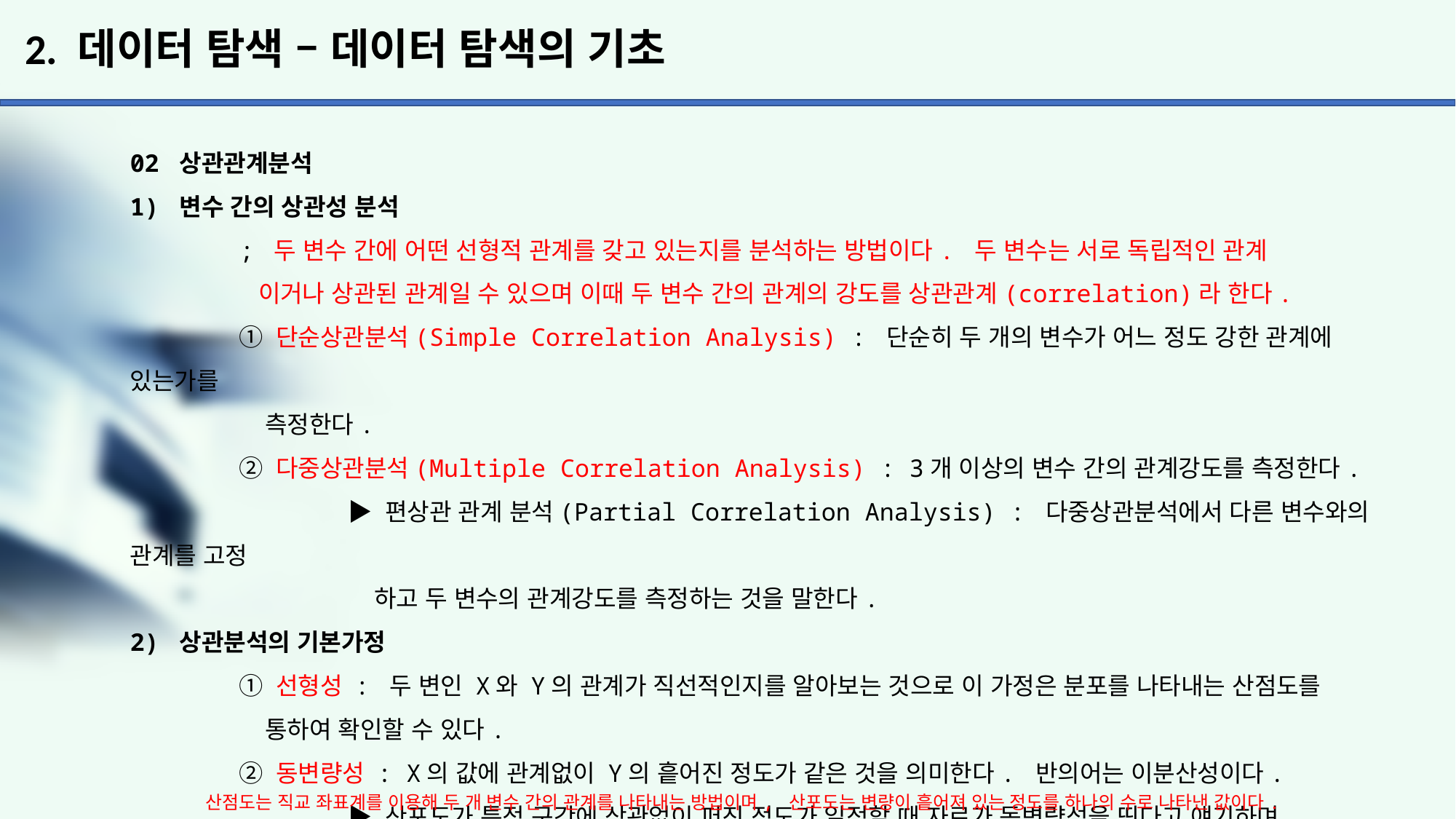

# 2. 데이터 탐색 – 데이터 탐색의 기초
02 상관관계분석
1) 변수 간의 상관성 분석
	; 두 변수 간에 어떤 선형적 관계를 갖고 있는지를 분석하는 방법이다. 두 변수는 서로 독립적인 관계
	  이거나 상관된 관계일 수 있으며 이때 두 변수 간의 관계의 강도를 상관관계(correlation)라 한다.
	① 단순상관분석(Simple Correlation Analysis) : 단순히 두 개의 변수가 어느 정도 강한 관계에 있는가를
	   측정한다.
	② 다중상관분석(Multiple Correlation Analysis) : 3개 이상의 변수 간의 관계강도를 측정한다.
		▶ 편상관 관계 분석(Partial Correlation Analysis) : 다중상관분석에서 다른 변수와의 관계를 고정
		   하고 두 변수의 관계강도를 측정하는 것을 말한다.
2) 상관분석의 기본가정
	① 선형성 : 두 변인 X와 Y의 관계가 직선적인지를 알아보는 것으로 이 가정은 분포를 나타내는 산점도를
	   통하여 확인할 수 있다.
	② 동변량성 : X의 값에 관계없이 Y의 흩어진 정도가 같은 것을 의미한다. 반의어는 이분산성이다.
		▶ 산포도가 특정 구간에 상관없이 퍼진 정도가 일정할 때 자료가 동변량성을 띤다고 얘기하며,
		   반대로 그 정도가 일정하지 않으면 이분산성을 보인다고 말한다.

산점도는 직교 좌표계를 이용해 두 개 변수 간의 관계를 나타내는 방법이며, 산포도는 변량이 흩어져 있는 정도를 하나의 수로 나타낸 값이다.